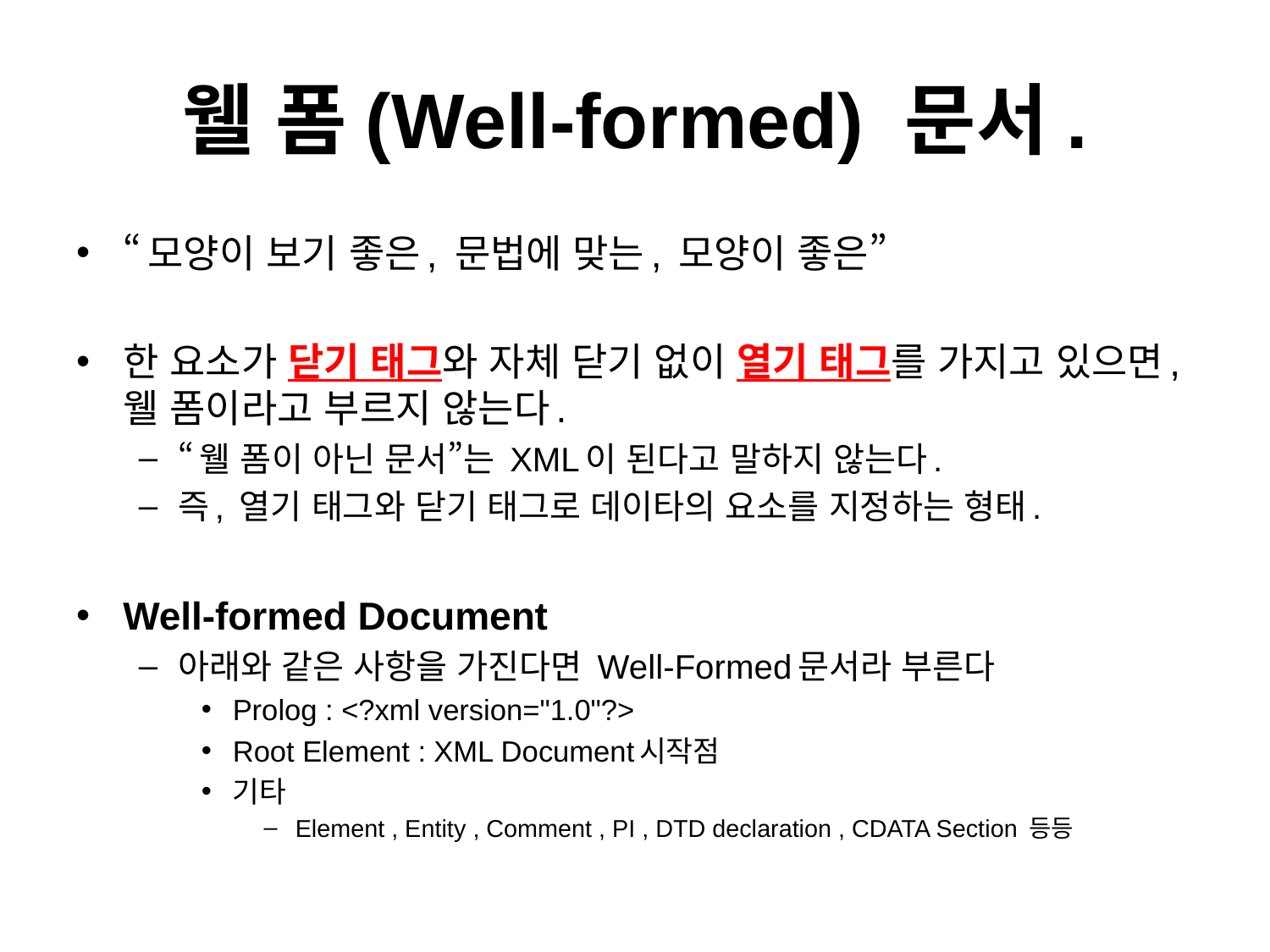

# 웰 폼(Well-formed) 문서.
“모양이 보기 좋은, 문법에 맞는, 모양이 좋은”

한 요소가 닫기 태그와 자체 닫기 없이 열기 태그를 가지고 있으면, 웰 폼이라고 부르지 않는다.
“웰 폼이 아닌 문서”는 XML이 된다고 말하지 않는다.
즉, 열기 태그와 닫기 태그로 데이타의 요소를 지정하는 형태.

Well-formed Document
아래와 같은 사항을 가진다면 Well-Formed문서라 부른다
Prolog : <?xml version="1.0"?>
Root Element : XML Document시작점
기타
Element , Entity , Comment , PI , DTD declaration , CDATA Section 등등